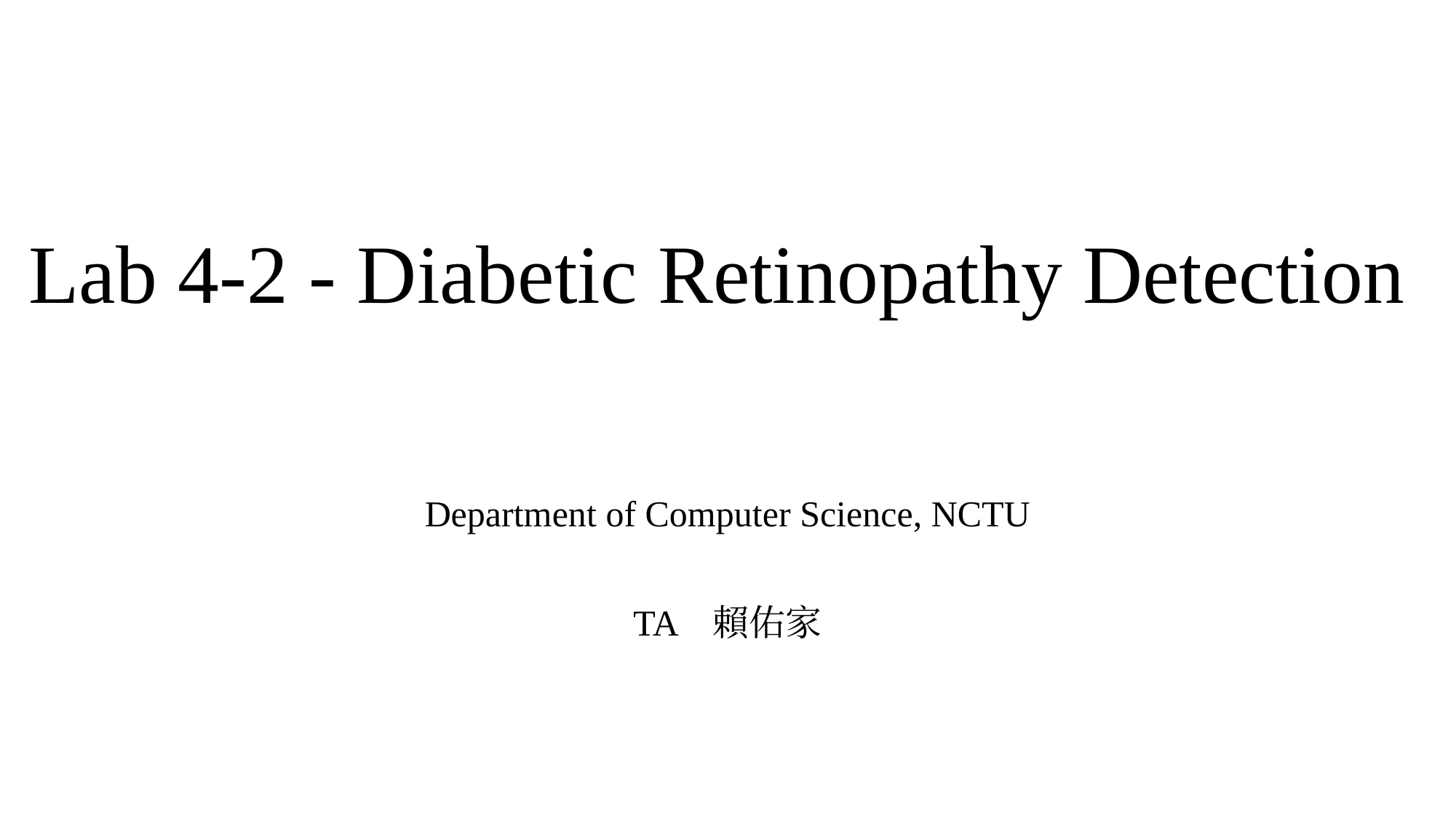

# Lab 4-2 - Diabetic Retinopathy Detection
Department of Computer Science, NCTU

TA   賴佑家